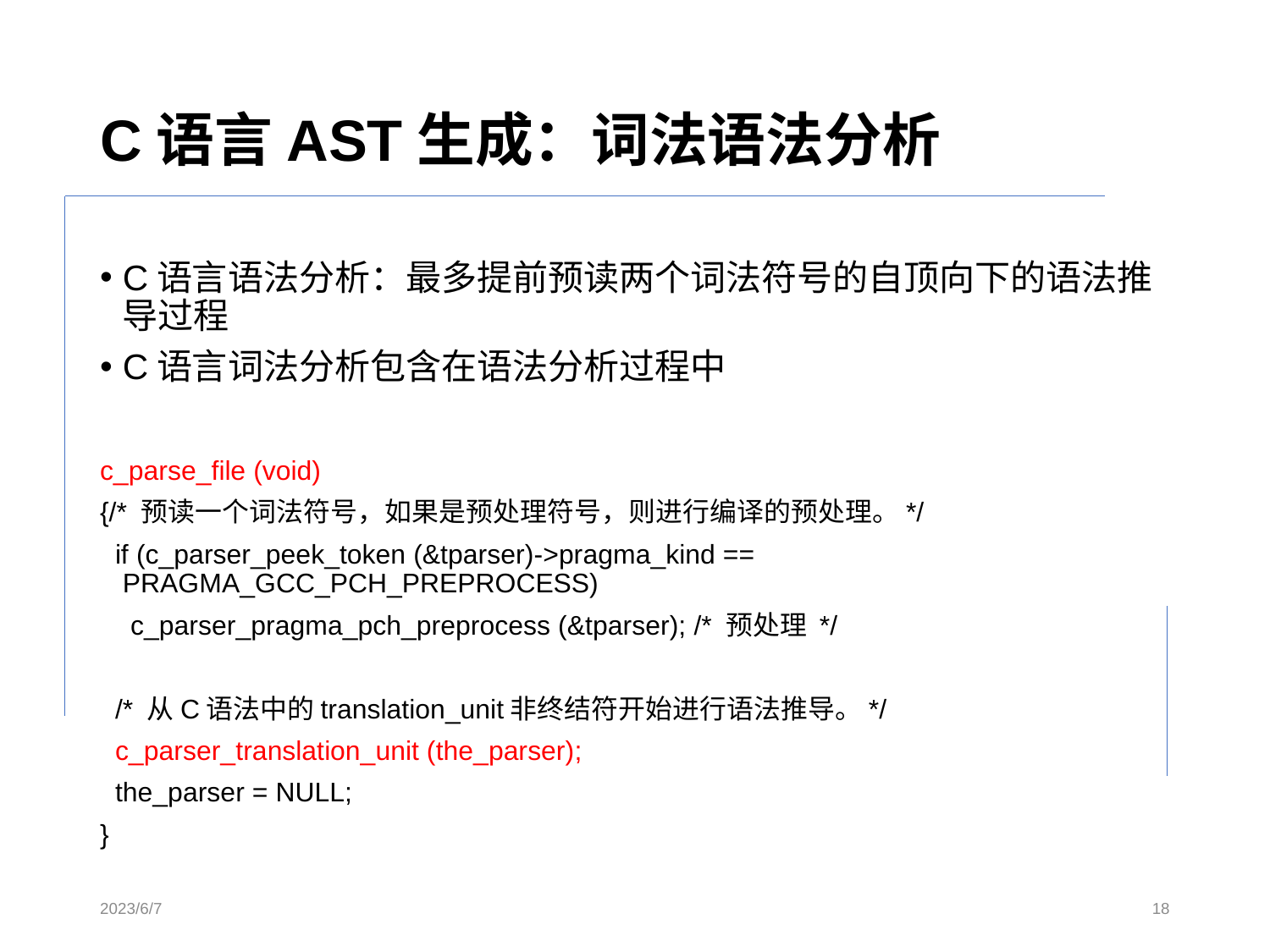

# C语言AST生成：词法语法分析
C语言语法分析：最多提前预读两个词法符号的自顶向下的语法推导过程
C语言词法分析包含在语法分析过程中

c_parse_file (void)
{/* 预读一个词法符号，如果是预处理符号，则进行编译的预处理。*/
  if (c_parser_peek_token (&tparser)->pragma_kind == PRAGMA_GCC_PCH_PREPROCESS)
    c_parser_pragma_pch_preprocess (&tparser); /* 预处理 */

  /* 从C语法中的translation_unit非终结符开始进行语法推导。*/
  c_parser_translation_unit (the_parser);
  the_parser = NULL;
}
2023/6/7
18